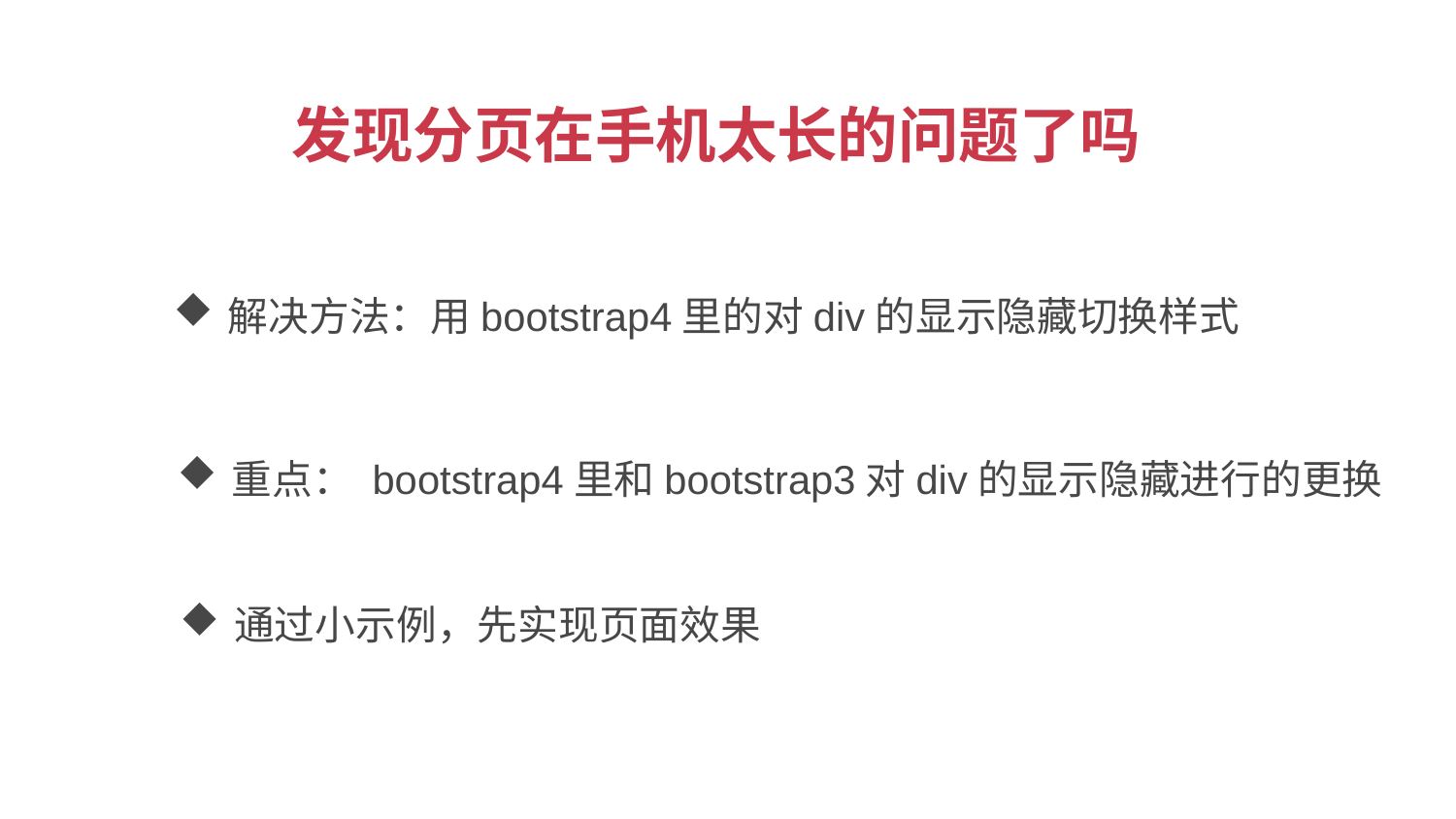

发现分页在手机太长的问题了吗
解决方法：用bootstrap4里的对div的显示隐藏切换样式
重点： bootstrap4里和bootstrap3对div的显示隐藏进行的更换
通过小示例，先实现页面效果